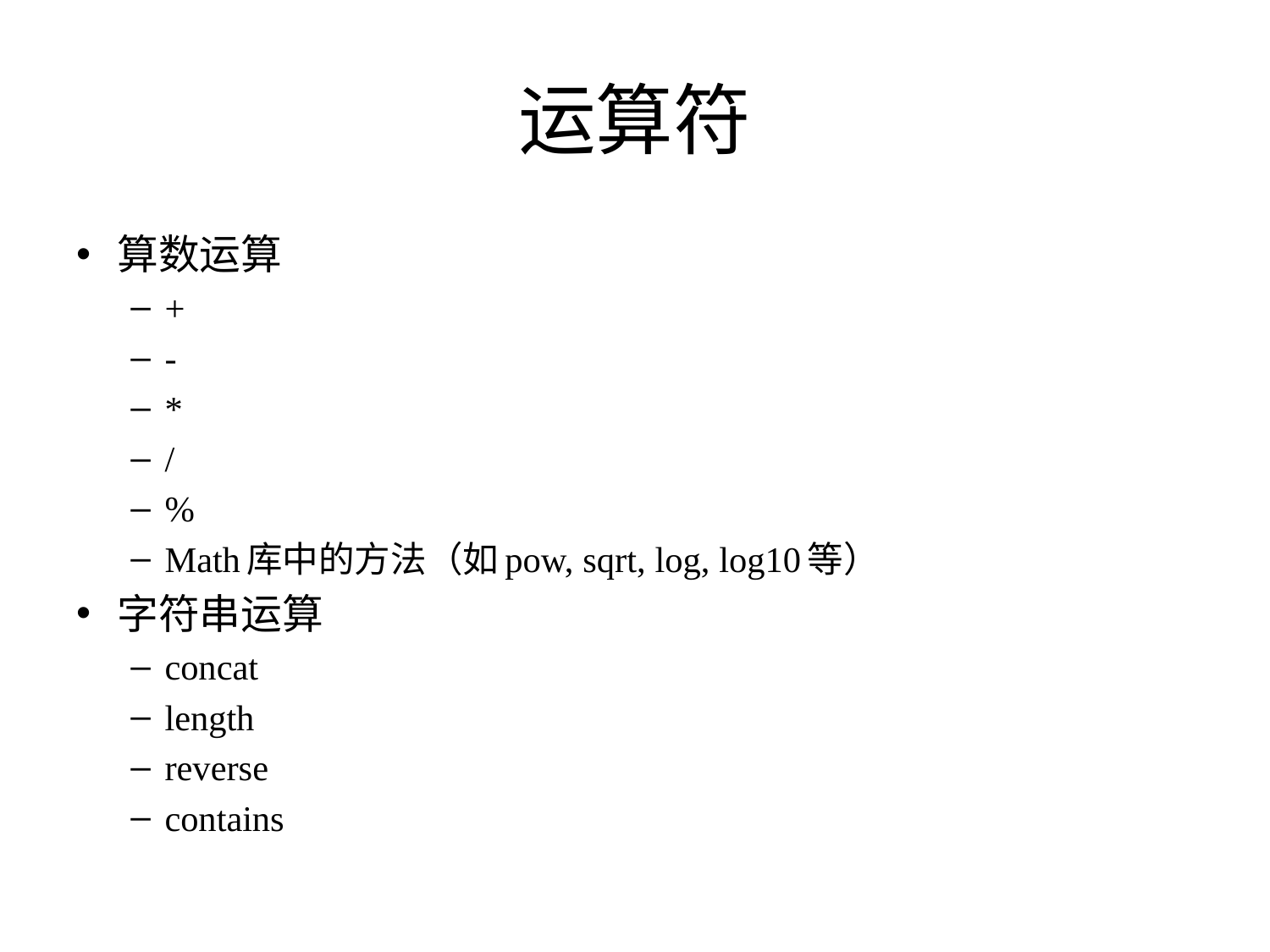

# 运算符
算数运算
+
-
*
/
%
Math库中的方法（如pow, sqrt, log, log10等）
字符串运算
concat
length
reverse
contains